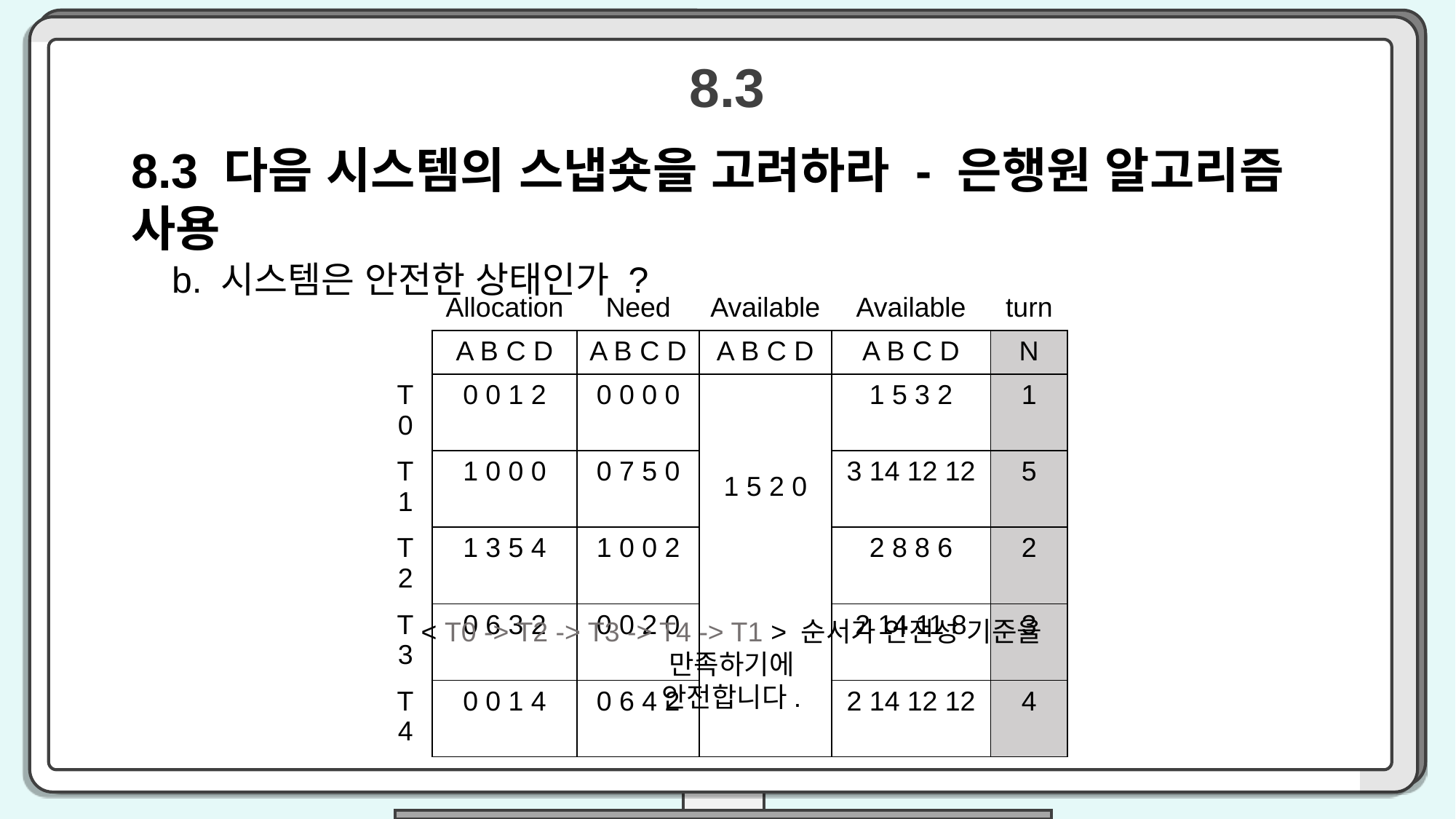

8.3
8.3 다음 시스템의 스냅숏을 고려하라 - 은행원 알고리즘 사용
    b. 시스템은 안전한 상태인가 ?

|  | Allocation | Need | Available | Available | turn |
| --- | --- | --- | --- | --- | --- |
|  | A B C D | A B C D | A B C D | A B C D | N |
| T0 | 0 0 1 2 | 0 0 0 0 | 1 5 2 0 | 1 5 3 2 | 1 |
| T1 | 1 0 0 0 | 0 7 5 0 |  | 3 14 12 12 | 5 |
| T2 | 1 3 5 4 | 1 0 0 2 |  | 2 8 8 6 | 2 |
| T3 | 0 6 3 2 | 0 0 2 0 |  | 2 14 11 8 | 3 |
| T4 | 0 0 1 4 | 0 6 4 2 |  | 2 14 12 12 | 4 |
< T0 -> T2 -> T3 -> T4 -> T1 > 순서가 안전성 기준을 만족하기에
안전합니다.